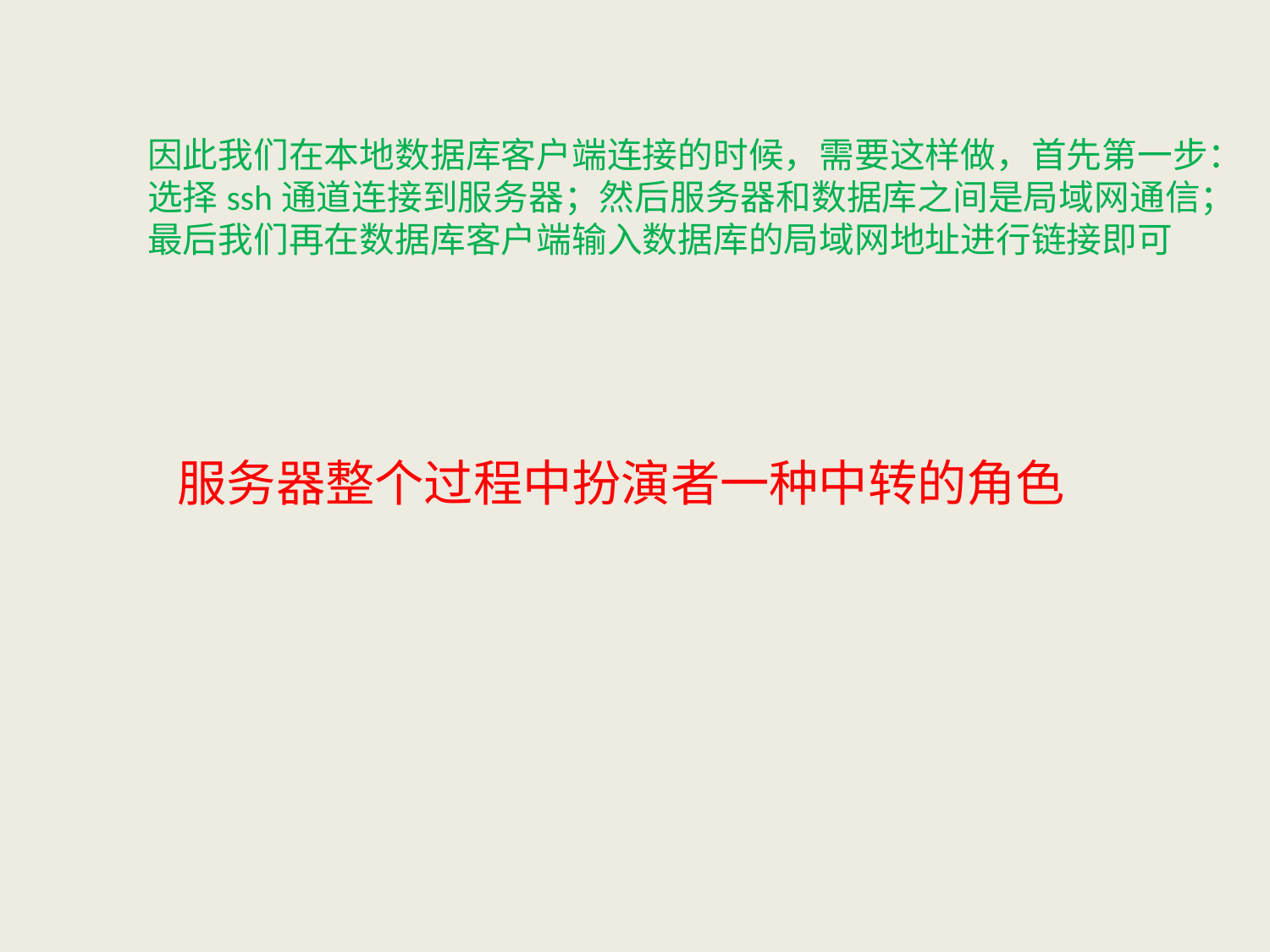

因此我们在本地数据库客户端连接的时候，需要这样做，首先第一步：选择ssh通道连接到服务器；然后服务器和数据库之间是局域网通信；最后我们再在数据库客户端输入数据库的局域网地址进行链接即可
服务器整个过程中扮演者一种中转的角色